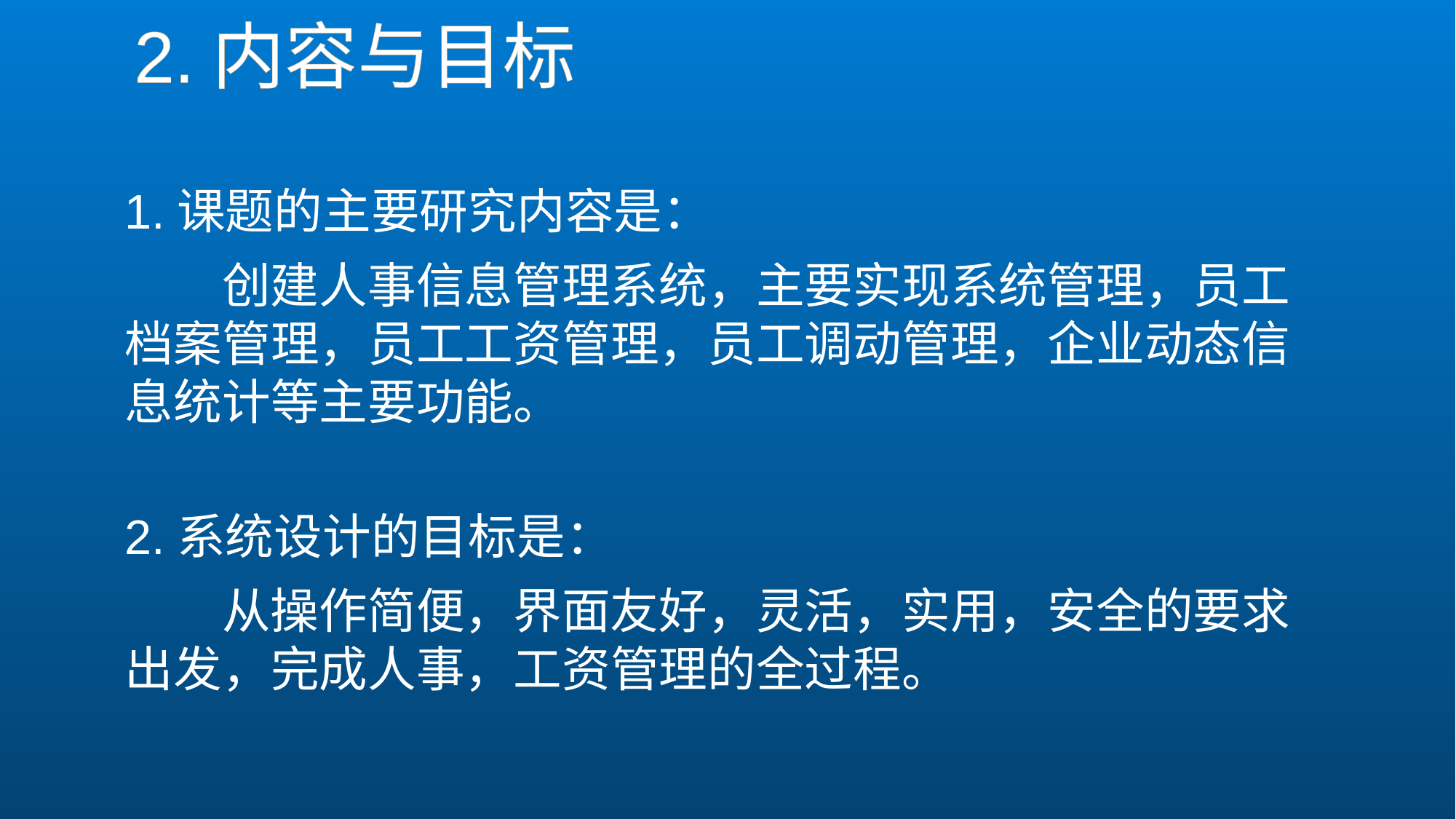

# 2.内容与目标
1.课题的主要研究内容是：
创建人事信息管理系统，主要实现系统管理，员工档案管理，员工工资管理，员工调动管理，企业动态信息统计等主要功能。

2.系统设计的目标是：
从操作简便，界面友好，灵活，实用，安全的要求出发，完成人事，工资管理的全过程。